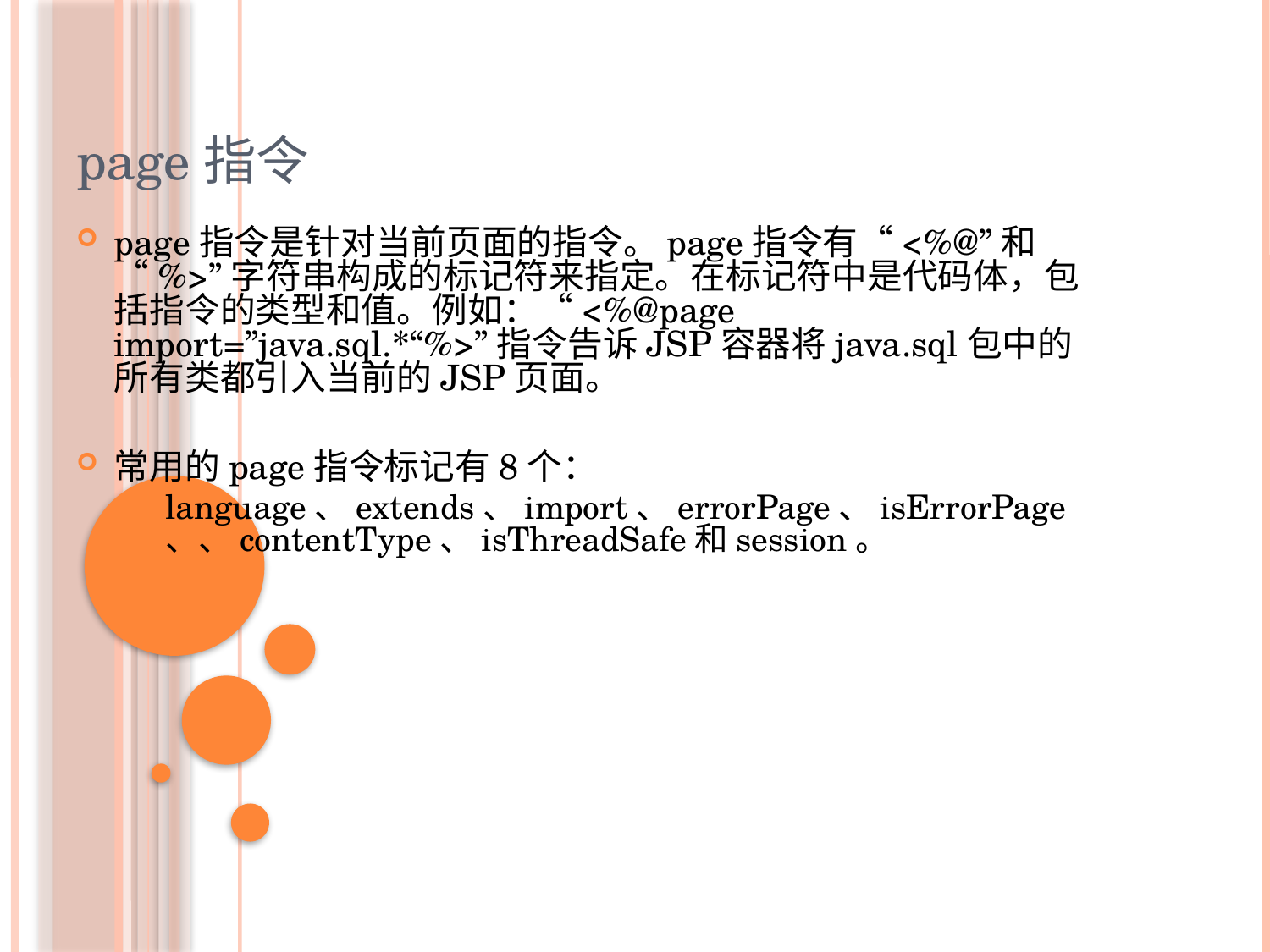

page指令
page指令是针对当前页面的指令。page指令有“<%@”和“%>”字符串构成的标记符来指定。在标记符中是代码体，包括指令的类型和值。例如：“<%@page import=”java.sql.*“%>”指令告诉JSP容器将java.sql包中的所有类都引入当前的JSP页面。

常用的page指令标记有8个：
language、extends、import、errorPage、isErrorPage、、contentType、isThreadSafe和session。